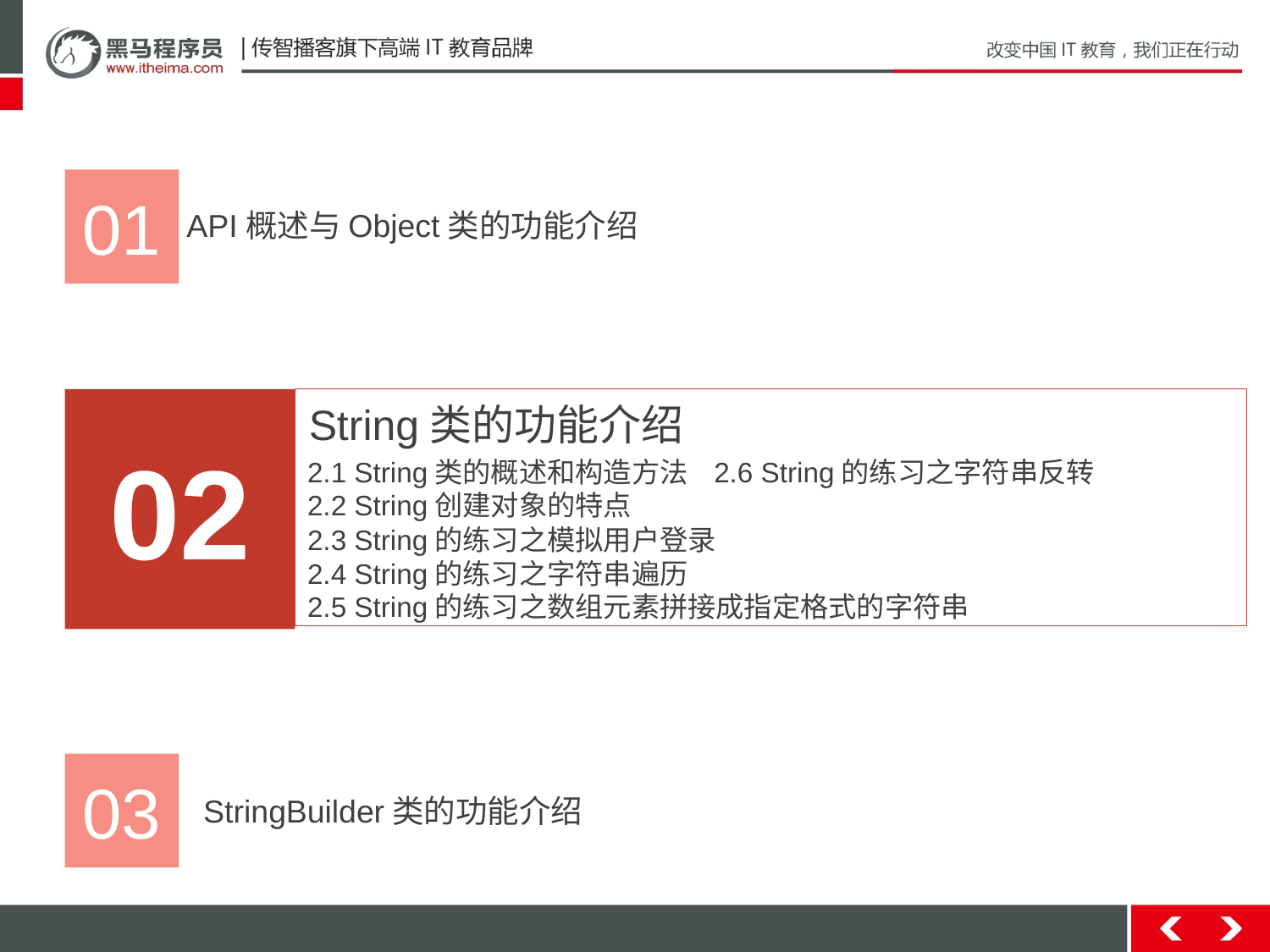

01
API概述与Object类的功能介绍

02
String类的功能介绍
2.1 String类的概述和构造方法   2.6 String的练习之字符串反转
2.2 String创建对象的特点
2.3 String的练习之模拟用户登录
2.4 String的练习之字符串遍历
2.5 String的练习之数组元素拼接成指定格式的字符串
03
  StringBuilder类的功能介绍